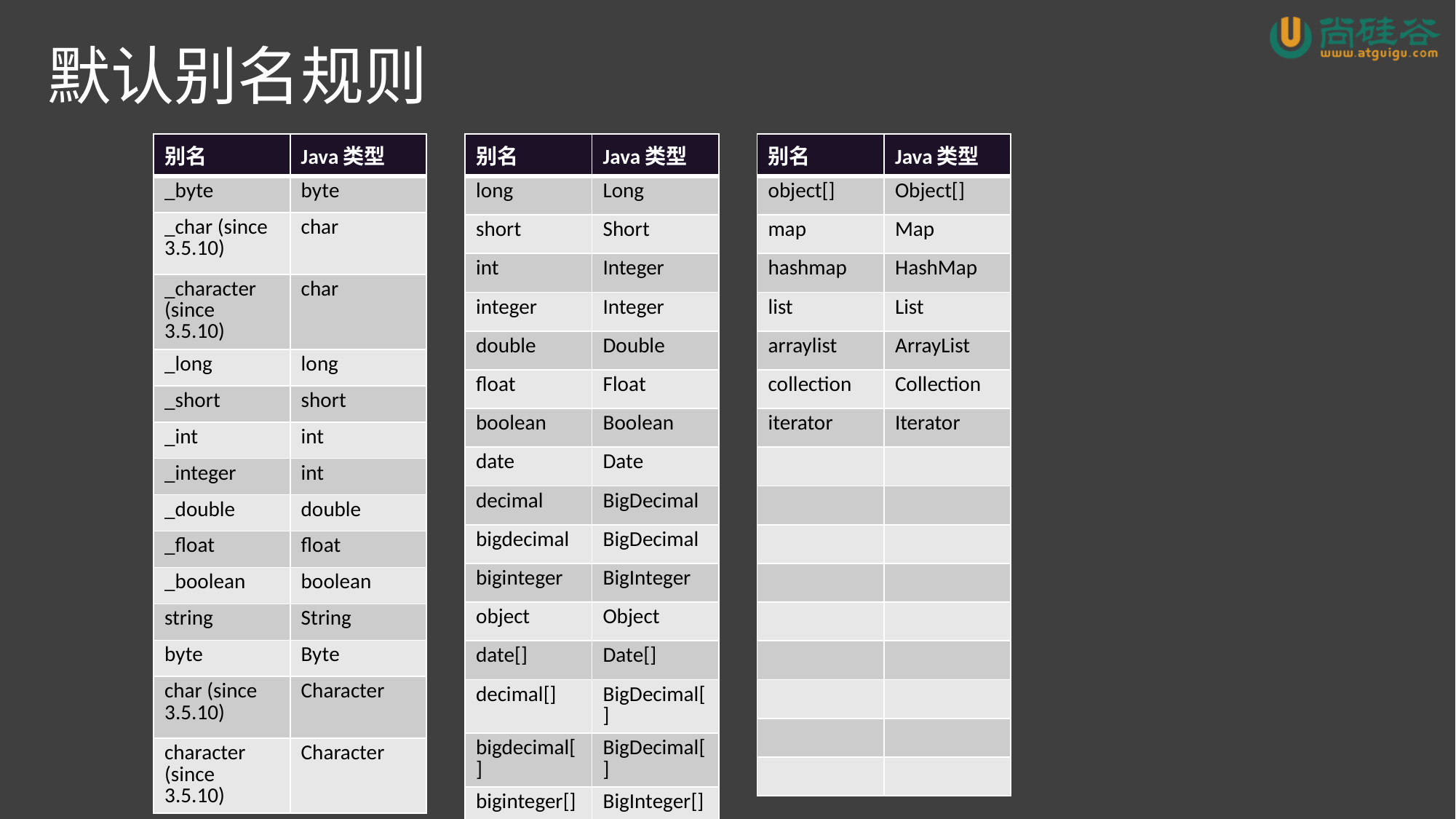

# 默认别名规则
| 别名 | Java类型 |
| --- | --- |
| \_byte | byte |
| \_char (since 3.5.10) | char |
| \_character (since 3.5.10) | char |
| \_long | long |
| \_short | short |
| \_int | int |
| \_integer | int |
| \_double | double |
| \_float | float |
| \_boolean | boolean |
| string | String |
| byte | Byte |
| char (since 3.5.10) | Character |
| character (since 3.5.10) | Character |
| 别名 | Java类型 |
| --- | --- |
| long | Long |
| short | Short |
| int | Integer |
| integer | Integer |
| double | Double |
| float | Float |
| boolean | Boolean |
| date | Date |
| decimal | BigDecimal |
| bigdecimal | BigDecimal |
| biginteger | BigInteger |
| object | Object |
| date[] | Date[] |
| decimal[] | BigDecimal[] |
| bigdecimal[] | BigDecimal[] |
| biginteger[] | BigInteger[] |
| 别名 | Java类型 |
| --- | --- |
| object[] | Object[] |
| map | Map |
| hashmap | HashMap |
| list | List |
| arraylist | ArrayList |
| collection | Collection |
| iterator | Iterator |
|  |  |
|  |  |
|  |  |
|  |  |
|  |  |
|  |  |
|  |  |
|  |  |
|  |  |